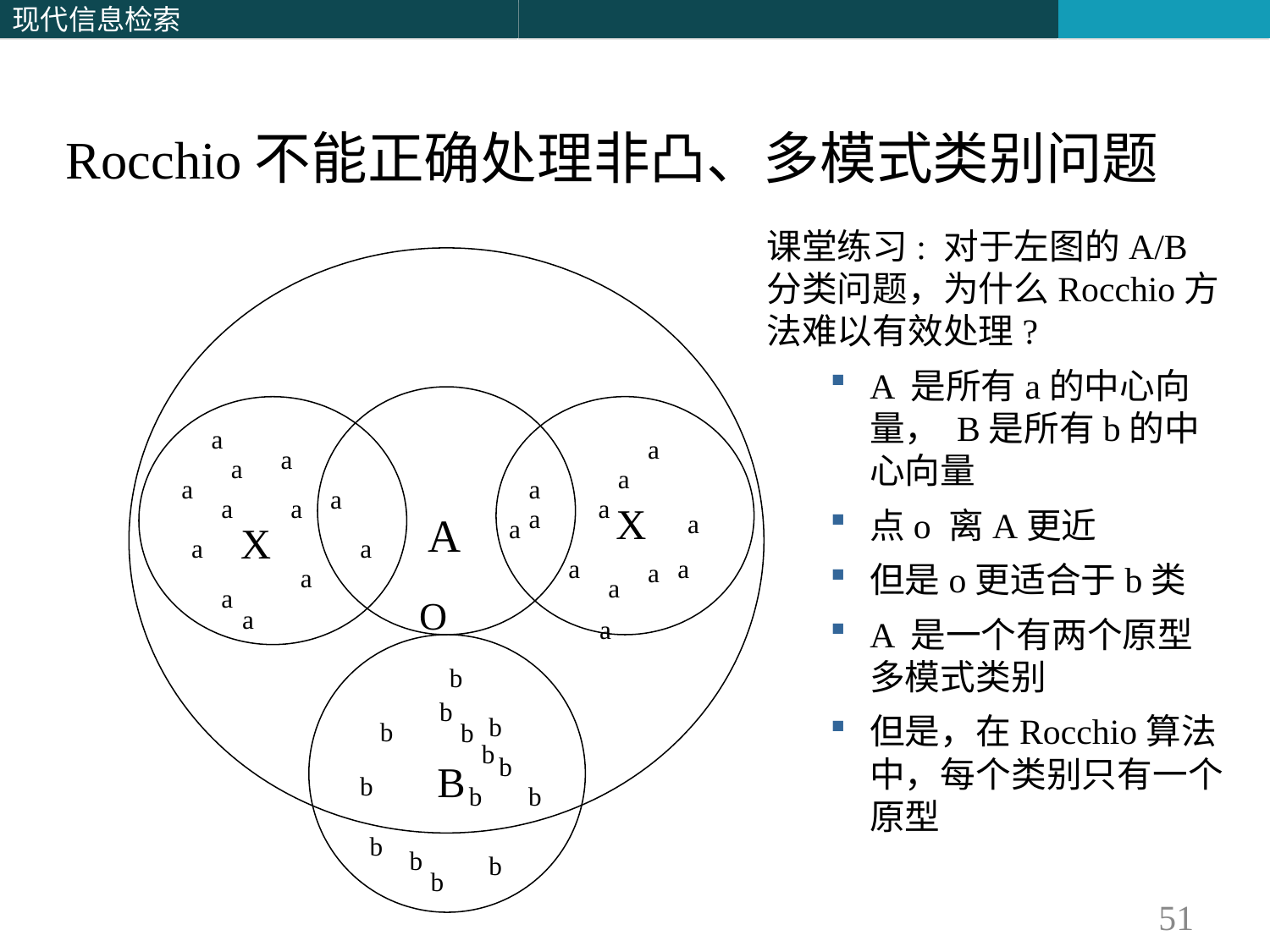

Rocchio不能正确处理非凸、多模式类别问题
课堂练习: 对于左图的A/B分类问题，为什么Rocchio方法难以有效处理?
A 是所有a的中心向量， B是所有b的中心向量
点o 离A更近
但是o更适合于b类
A 是一个有两个原型多模式类别
但是，在Rocchio算法中，每个类别只有一个原型

a
a
a
a
a
a
a
a
a
a
a
X
a
A
a
a
X
a
a
a
a
a
a
a
a
O
a
a

b
b
b
b
b
b
b
B
b
b
b
b
b
b
b
51